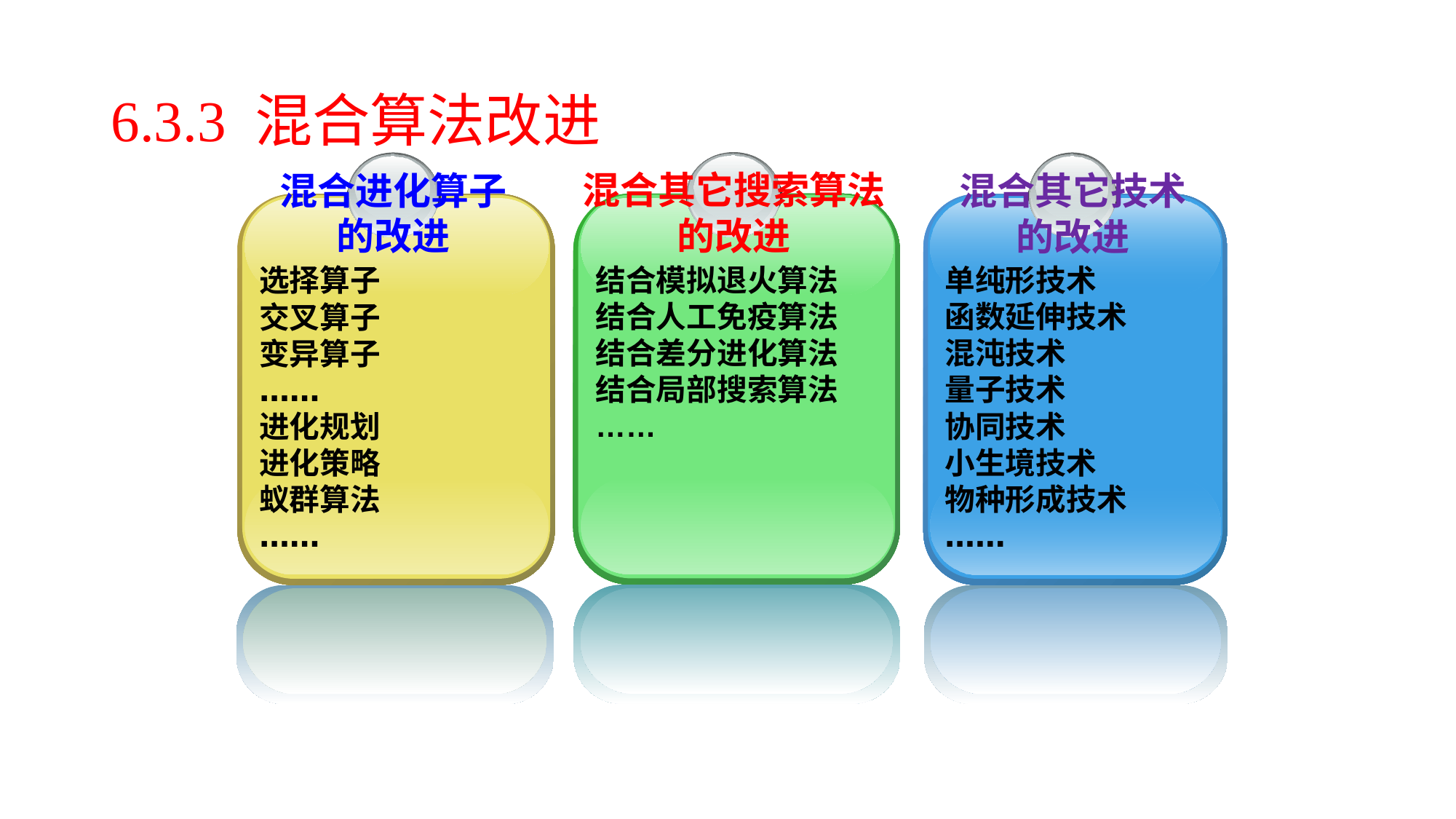

# 6.3.3 混合算法改进

混合其它搜索算法
的改进

结合模拟退火算法
结合人工免疫算法
结合差分进化算法
结合局部搜索算法
……

混合进化算子
的改进

选择算子
交叉算子
变异算子
……
进化规划
进化策略
蚁群算法
……

混合其它技术
的改进

单纯形技术
函数延伸技术
混沌技术
量子技术
协同技术
小生境技术
物种形成技术
……